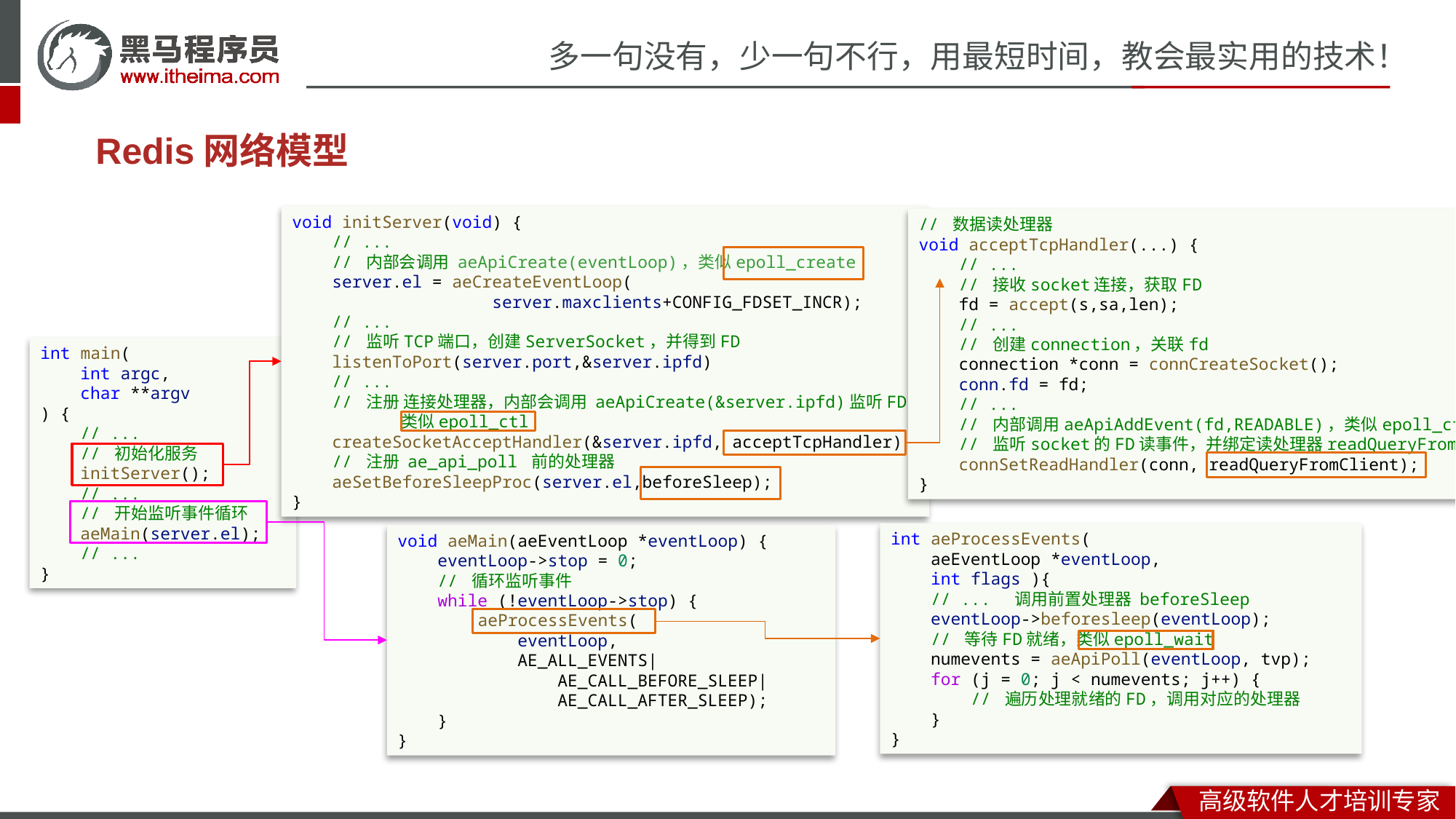

# Redis网络模型
void initServer(void) {
    // ...
    // 内部会调用 aeApiCreate(eventLoop)，类似epoll_create
    server.el = aeCreateEventLoop(
                    server.maxclients+CONFIG_FDSET_INCR);
    // ...
    // 监听TCP端口，创建ServerSocket，并得到FD
    listenToPort(server.port,&server.ipfd)
    // ...
    // 注册 连接处理器，内部会调用 aeApiCreate(&server.ipfd)监听FD    	类似epoll_ctl
    createSocketAcceptHandler(&server.ipfd, acceptTcpHandler)
    // 注册 ae_api_poll 前的处理器
    aeSetBeforeSleepProc(server.el,beforeSleep);
}
// 数据读处理器
void acceptTcpHandler(...) {
    // ...
    // 接收socket连接，获取FD
    fd = accept(s,sa,len);
    // ...
    // 创建connection，关联fd
    connection *conn = connCreateSocket();
    conn.fd = fd;
    // ...
    // 内部调用aeApiAddEvent(fd,READABLE)，类似epoll_ctl
    // 监听socket的FD读事件，并绑定读处理器readQueryFromClient
    connSetReadHandler(conn, readQueryFromClient);
}

int main(
    int argc,
    char **argv
) {
    // ...
    // 初始化服务
    initServer();
    // ...
    // 开始监听事件循环
    aeMain(server.el);
    // ...
}

int aeProcessEvents(
    aeEventLoop *eventLoop,
    int flags ){
    // ...  调用前置处理器 beforeSleep
    eventLoop->beforesleep(eventLoop);
    // 等待FD就绪，类似epoll_wait
    numevents = aeApiPoll(eventLoop, tvp);
    for (j = 0; j < numevents; j++) {
        // 遍历处理就绪的FD，调用对应的处理器
    }
}
void aeMain(aeEventLoop *eventLoop) {
    eventLoop->stop = 0;
    // 循环监听事件
    while (!eventLoop->stop) {
        aeProcessEvents(
            eventLoop,
            AE_ALL_EVENTS|
                AE_CALL_BEFORE_SLEEP|
                AE_CALL_AFTER_SLEEP);
    }
}